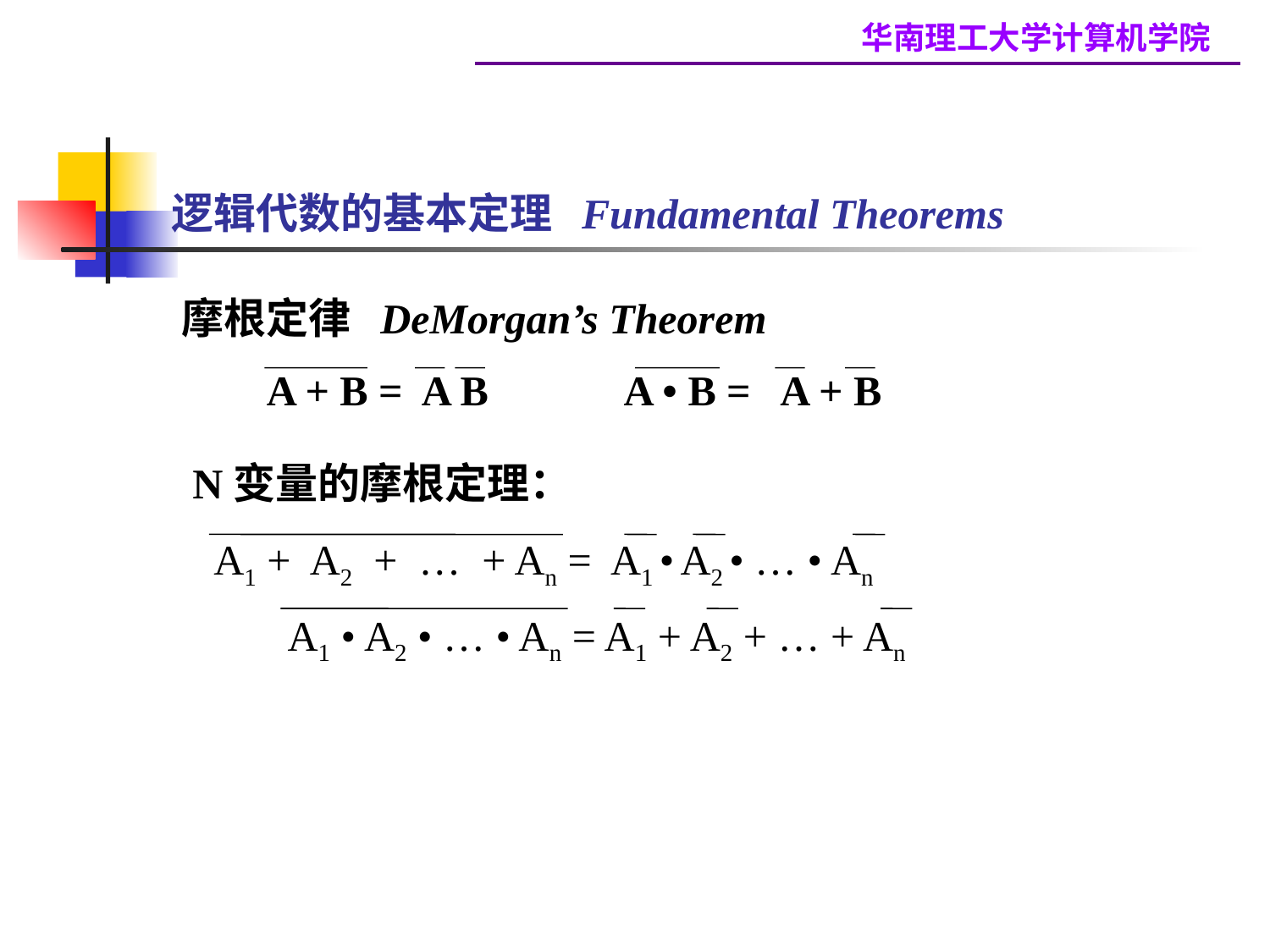

# 逻辑代数的基本定理  Fundamental Theorems
摩根定律  DeMorgan’s Theorem
A + B =  A B             A • B =   A + B

N变量的摩根定理：
A1 +  A2  +  …  + An =  A1 • A2 • … • An

A1 • A2 • … • An = A1 + A2 + … + An